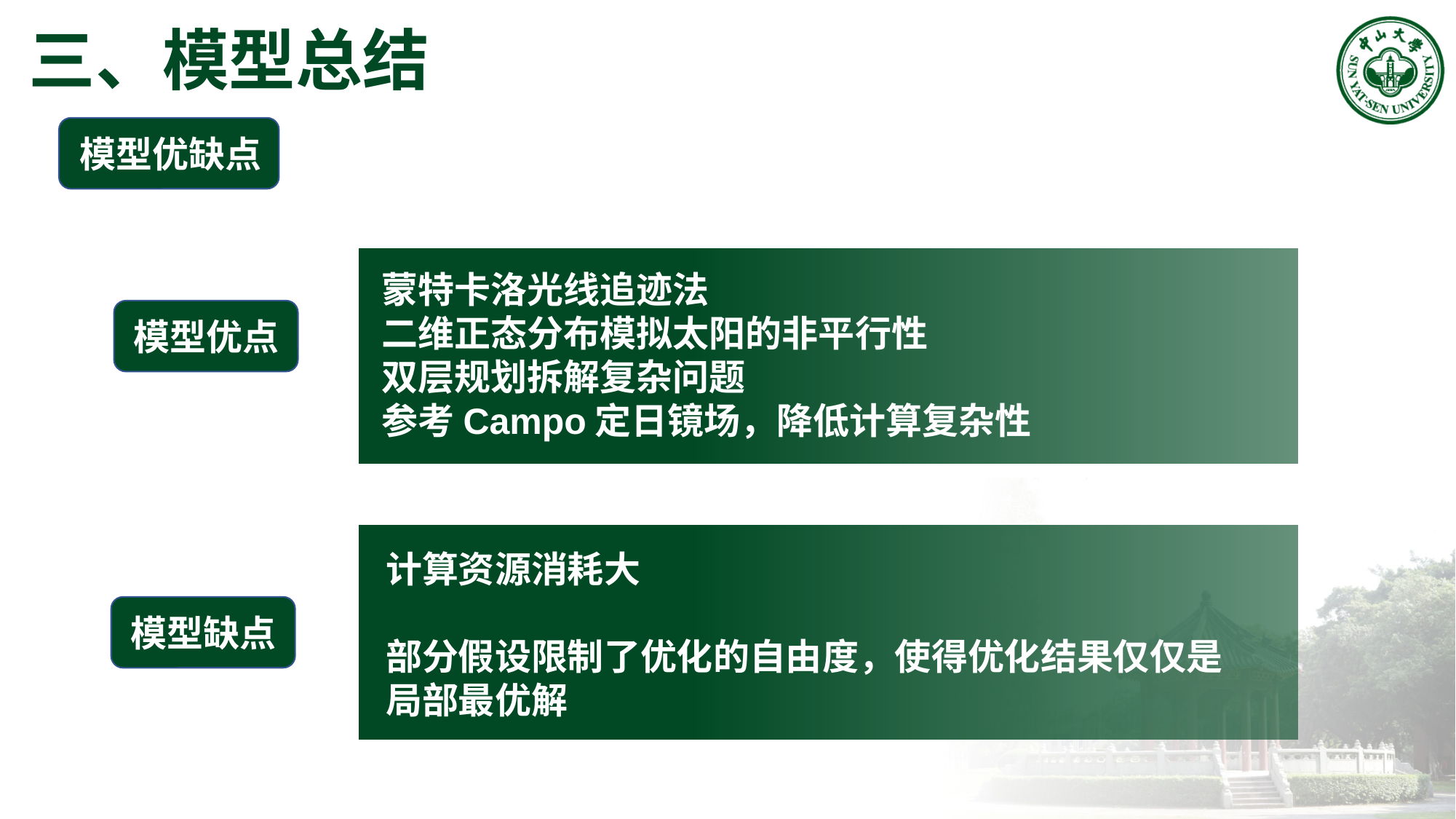

三、模型总结

模型优缺点

蒙特卡洛光线追迹法
二维正态分布模拟太阳的非平行性
双层规划拆解复杂问题
参考Campo定日镜场，降低计算复杂性

模型优点

计算资源消耗大

部分假设限制了优化的自由度，使得优化结果仅仅是局部最优解

模型缺点